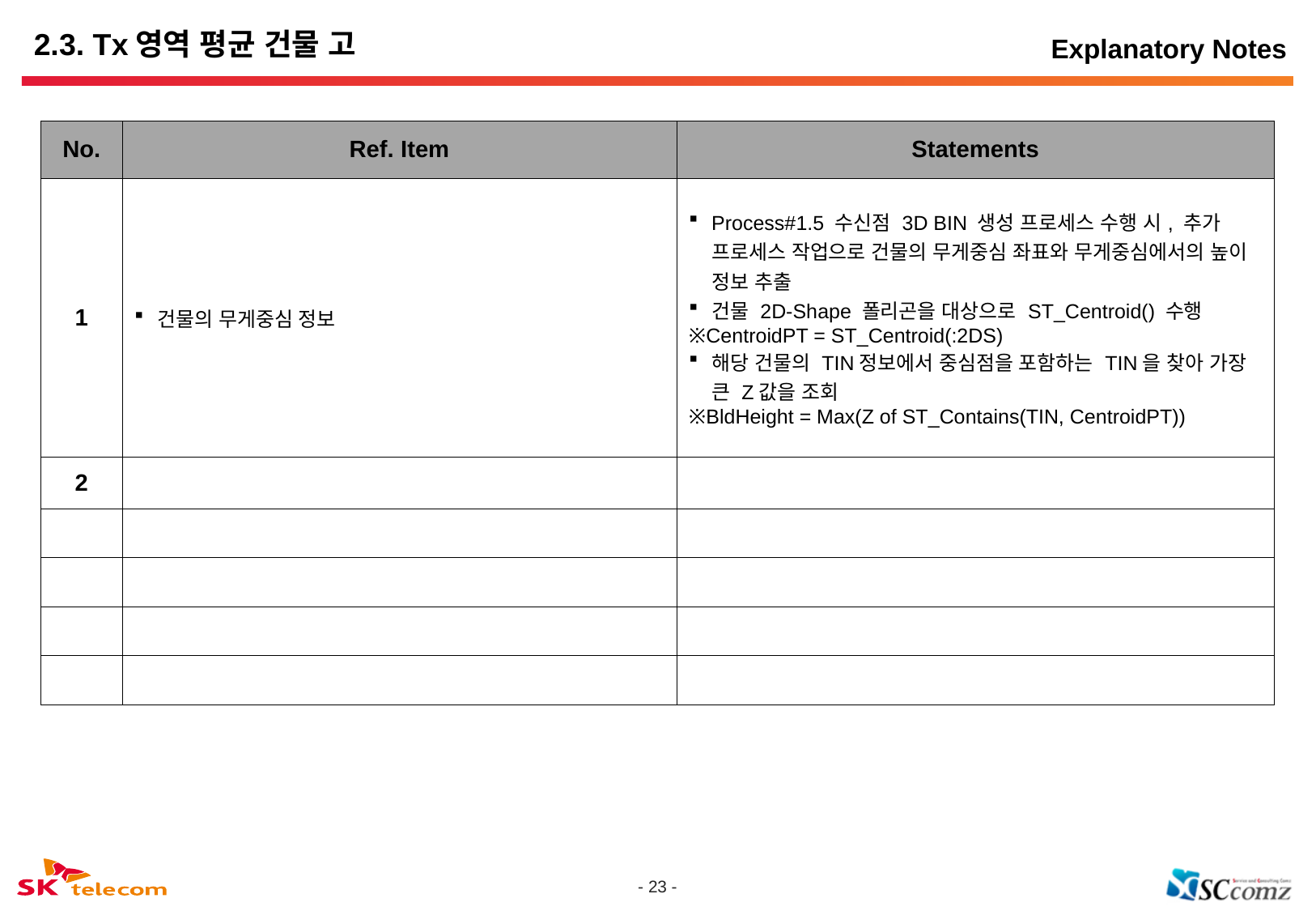

# 2.3. Tx영역 평균 건물 고
Explanatory Notes
| No. | Ref. Item | Statements |
| --- | --- | --- |
| 1 | 건물의 무게중심 정보 | Process#1.5 수신점 3D BIN 생성 프로세스 수행 시, 추가 프로세스 작업으로 건물의 무게중심 좌표와 무게중심에서의 높이 정보 추출 건물 2D-Shape 폴리곤을 대상으로 ST\_Centroid() 수행 ※ CentroidPT = ST\_Centroid(:2DS) 해당 건물의 TIN정보에서 중심점을 포함하는 TIN을 찾아 가장 큰 Z값을 조회 ※ BldHeight = Max(Z of ST\_Contains(TIN, CentroidPT)) |
| 2 |  |  |
|  |  |  |
|  |  |  |
|  |  |  |
|  |  |  |